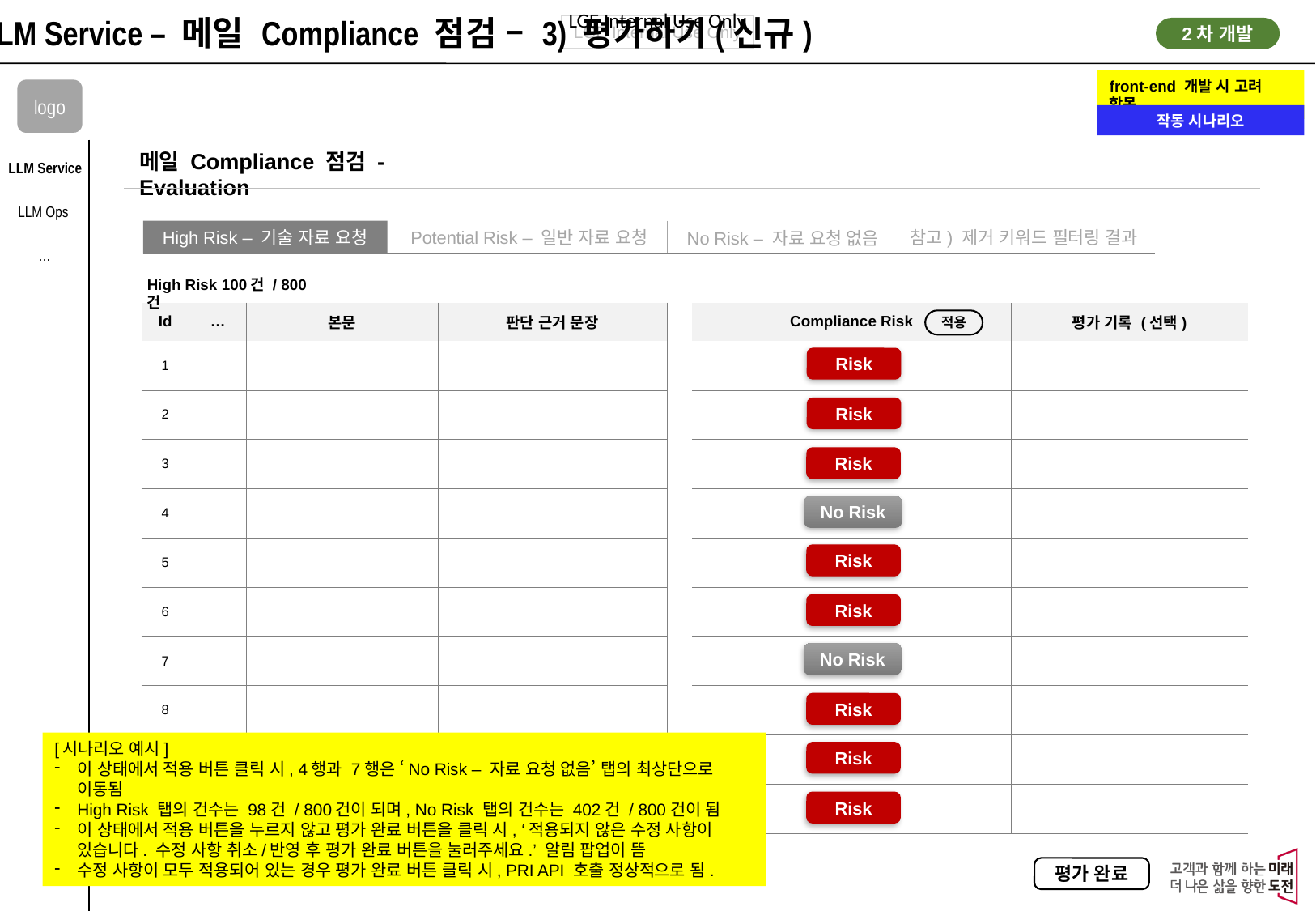

LLM Service – 메일 Compliance 점검 – 3) 평가하기(신규)
2차 개발
front-end 개발 시 고려 항목
logo
작동 시나리오
메일 Compliance 점검 - Evaluation
LLM Service
LLM Ops
High Risk – 기술 자료 요청
Potential Risk – 일반 자료 요청
참고) 제거 키워드 필터링 결과
No Risk – 자료 요청 없음
…
High Risk 100건 / 800건
| Id | … | 본문 | 판단 근거 문장 |
| --- | --- | --- | --- |
| 1 |  |  |  |
| 2 |  |  |  |
| 3 |  |  |  |
| 4 |  |  |  |
| 5 |  |  |  |
| 6 |  |  |  |
| 7 |  |  |  |
| 8 |  |  |  |
| 9 |  |  |  |
| 10 |  |  |  |
| Compliance Risk | 평가 기록 (선택) |
| --- | --- |
|  |  |
|  |  |
|  |  |
|  |  |
|  |  |
|  |  |
|  |  |
|  |  |
|  |  |
|  |  |
적용
Risk
Risk
Risk
No Risk
Risk
Risk
No Risk
Risk
[시나리오 예시]
이 상태에서 적용 버튼 클릭 시, 4행과 7행은 ‘No Risk – 자료 요청 없음’ 탭의 최상단으로 이동됨
High Risk 탭의 건수는 98건 / 800건이 되며, No Risk 탭의 건수는 402건 / 800건이 됨
이 상태에서 적용 버튼을 누르지 않고 평가 완료 버튼을 클릭 시, ‘적용되지 않은 수정 사항이 있습니다. 수정 사항 취소/반영 후 평가 완료 버튼을 눌러주세요.’ 알림 팝업이 뜸
수정 사항이 모두 적용되어 있는 경우 평가 완료 버튼 클릭 시, PRI API 호출 정상적으로 됨.
Risk
Risk
평가 완료